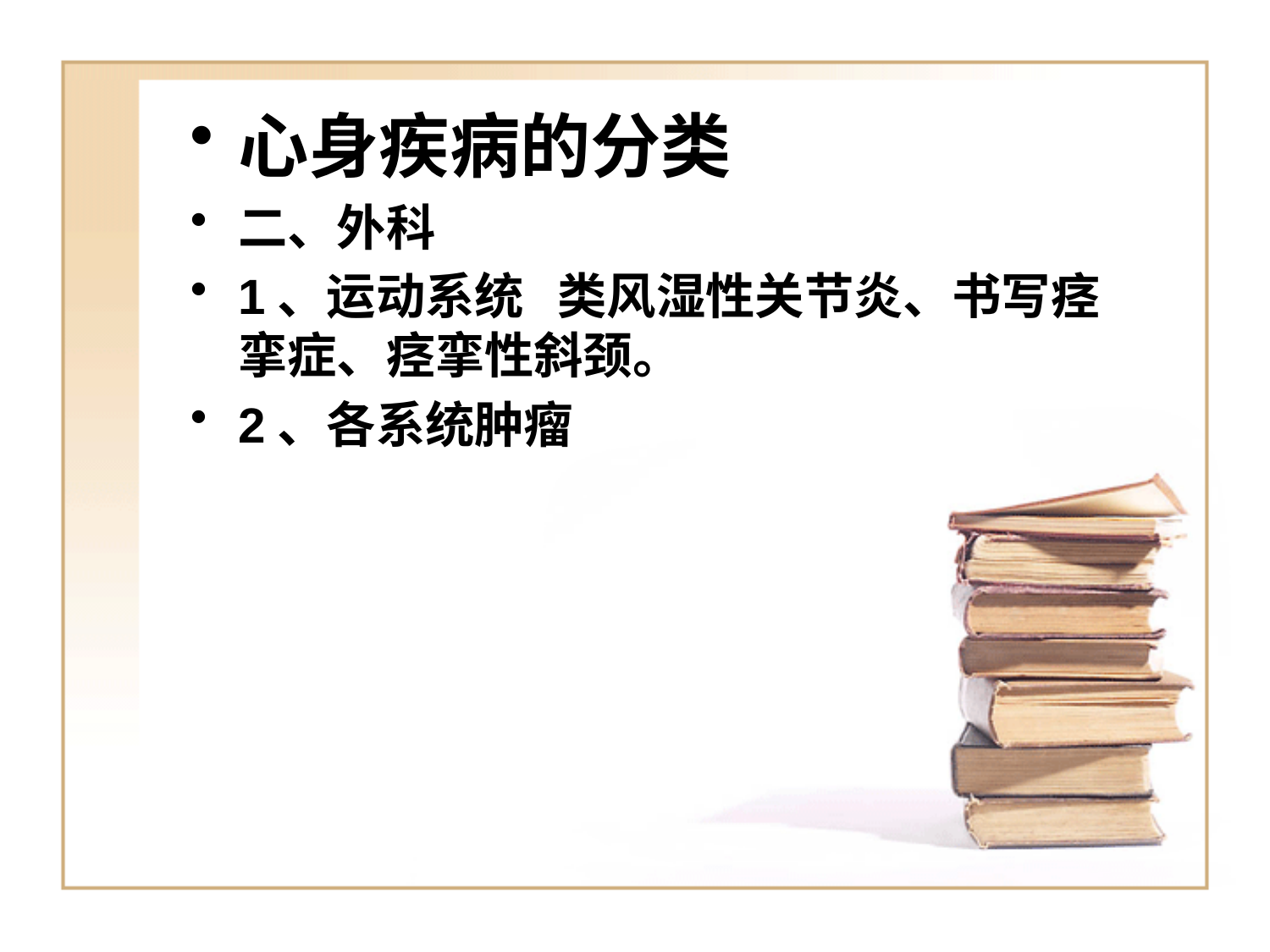

# 心身疾病的分类
二、外科
1、运动系统   类风湿性关节炎、书写痉挛症、痉挛性斜颈。
2、各系统肿瘤